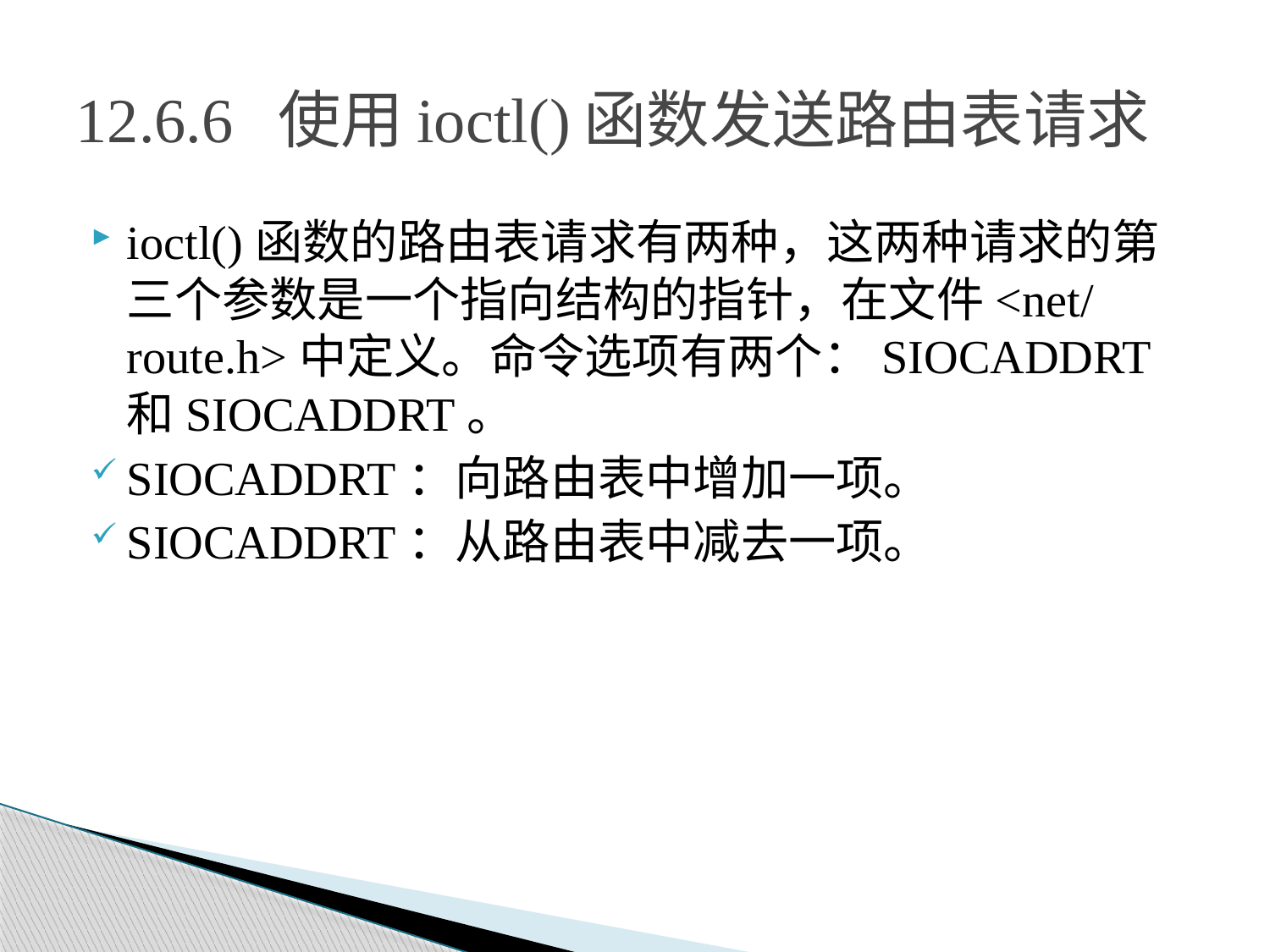

# 12.6.6  使用ioctl()函数发送路由表请求
ioctl()函数的路由表请求有两种，这两种请求的第三个参数是一个指向结构的指针，在文件<net/route.h>中定义。命令选项有两个：SIOCADDRT和SIOCADDRT。
SIOCADDRT：向路由表中增加一项。
SIOCADDRT：从路由表中减去一项。